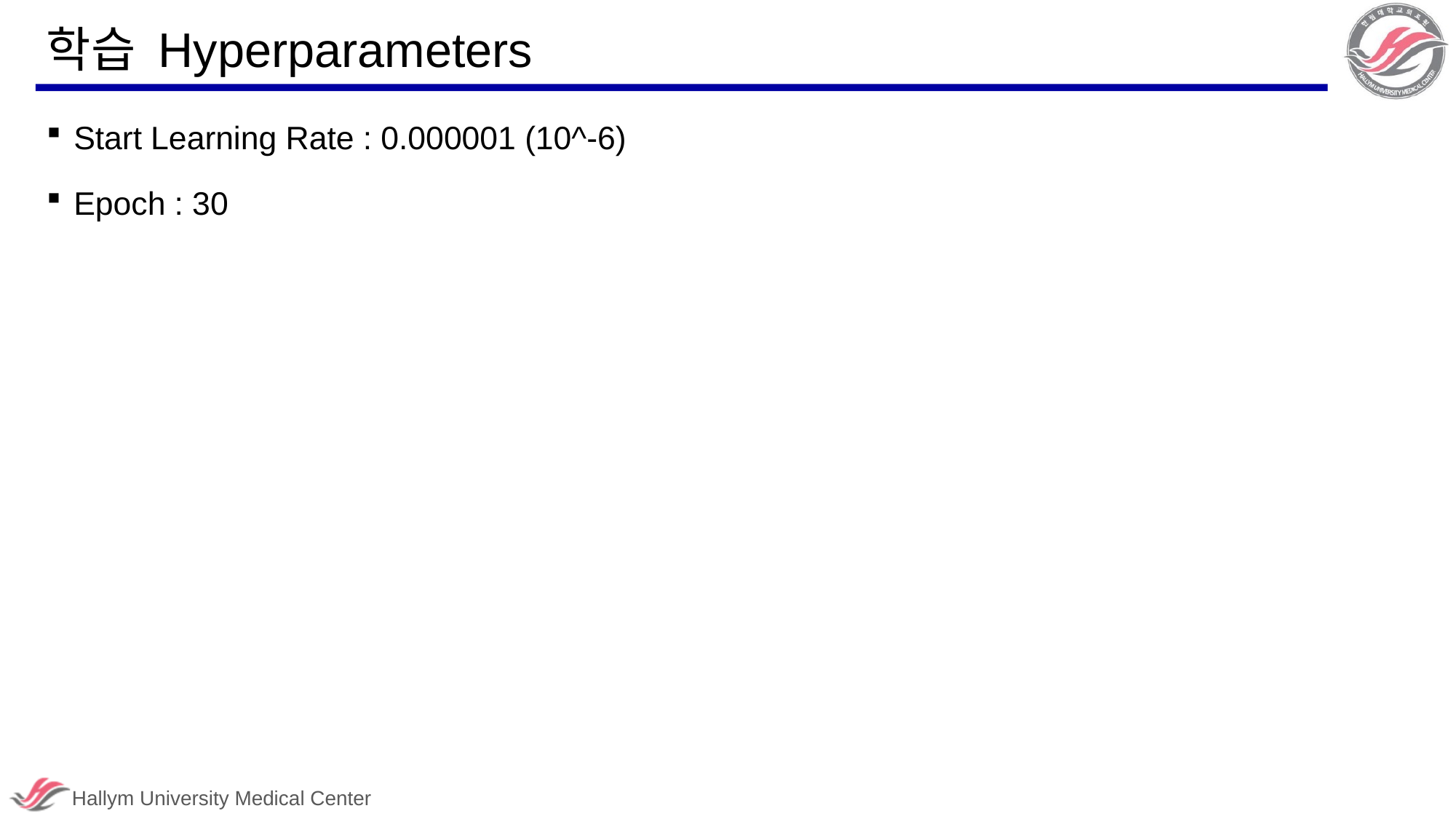

학습 Hyperparameters
Start Learning Rate : 0.000001 (10^-6)
Epoch : 30